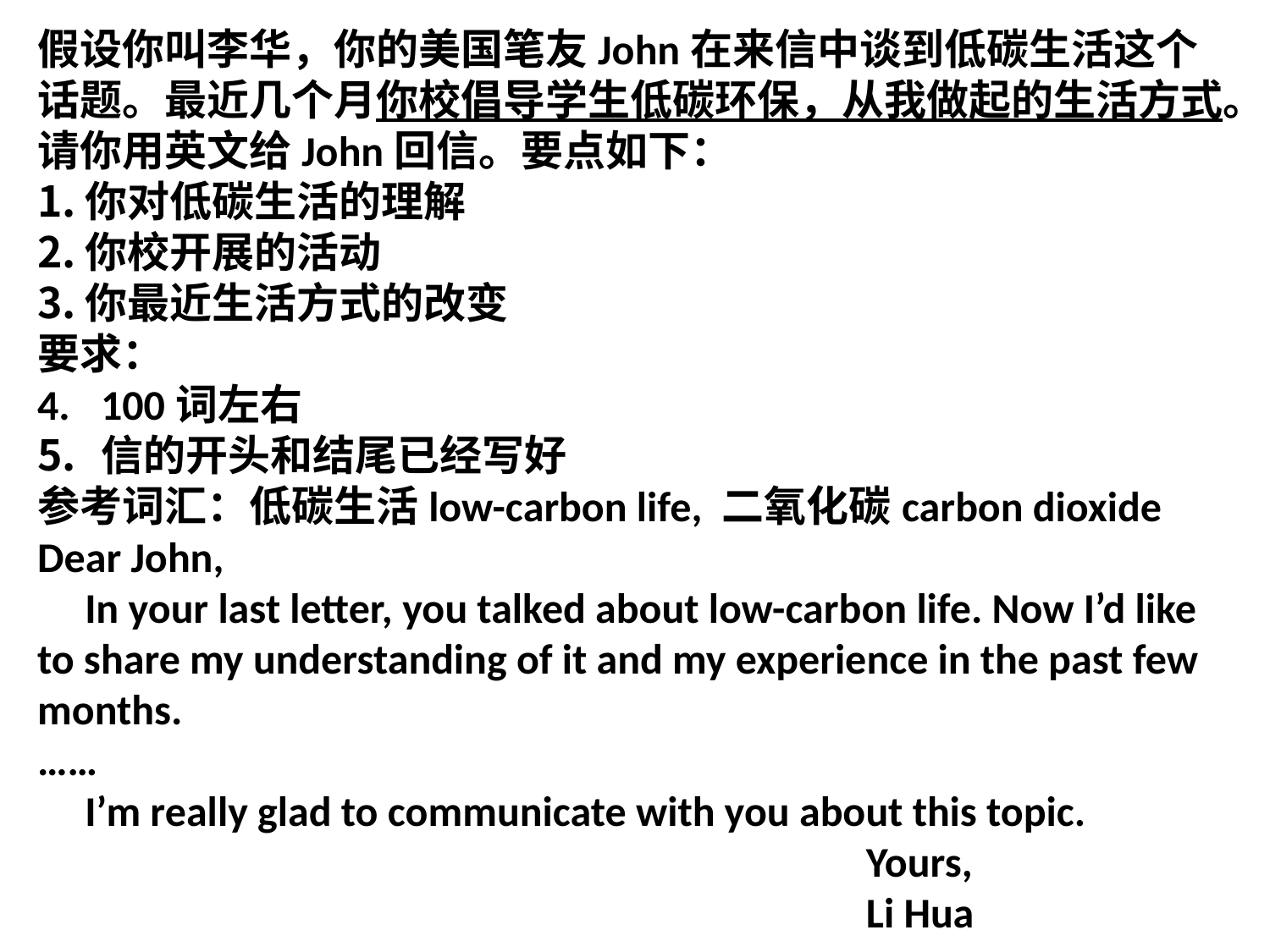

假设你叫李华，你的美国笔友John在来信中谈到低碳生活这个话题。最近几个月你校倡导学生低碳环保，从我做起的生活方式。请你用英文给John回信。要点如下：
你对低碳生活的理解
你校开展的活动
你最近生活方式的改变
要求：
100词左右
信的开头和结尾已经写好
参考词汇：低碳生活low-carbon life, 二氧化碳carbon dioxide
Dear John,
     In your last letter, you talked about low-carbon life. Now I’d like to share my understanding of it and my experience in the past few months.
……
     I’m really glad to communicate with you about this topic.
                                                                                       Yours,
                                                                                       Li Hua